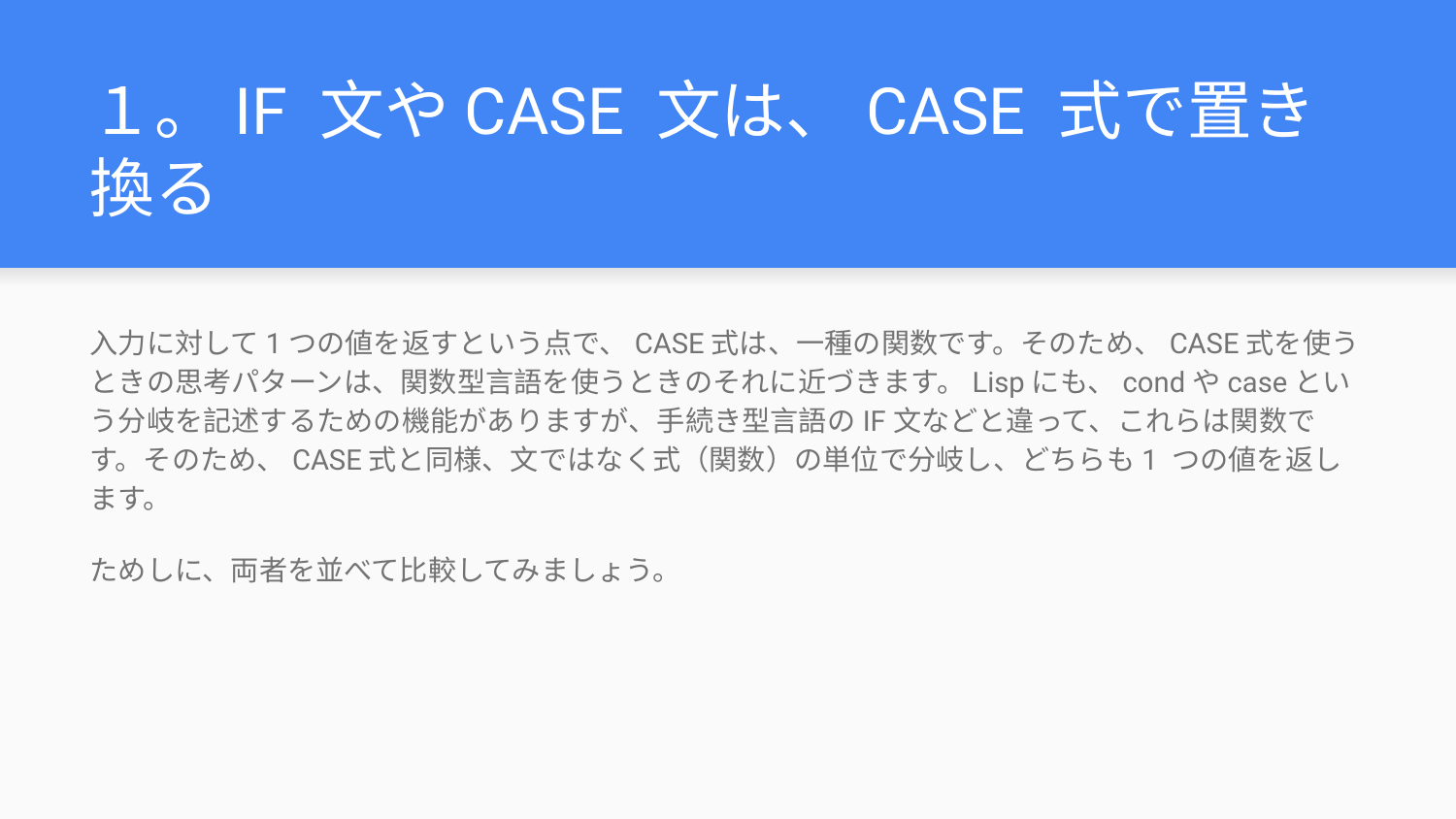

# １。IF 文やCASE 文は、CASE 式で置き換る
入力に対して1つの値を返すという点で、CASE式は、一種の関数です。そのため、CASE式を使うときの思考パターンは、関数型言語を使うときのそれに近づきます。Lispにも、condやcaseという分岐を記述するための機能がありますが、手続き型言語のIF文などと違って、これらは関数です。そのため、CASE式と同様、文ではなく式（関数）の単位で分岐し、どちらも1 つの値を返します。
ためしに、両者を並べて比較してみましょう。